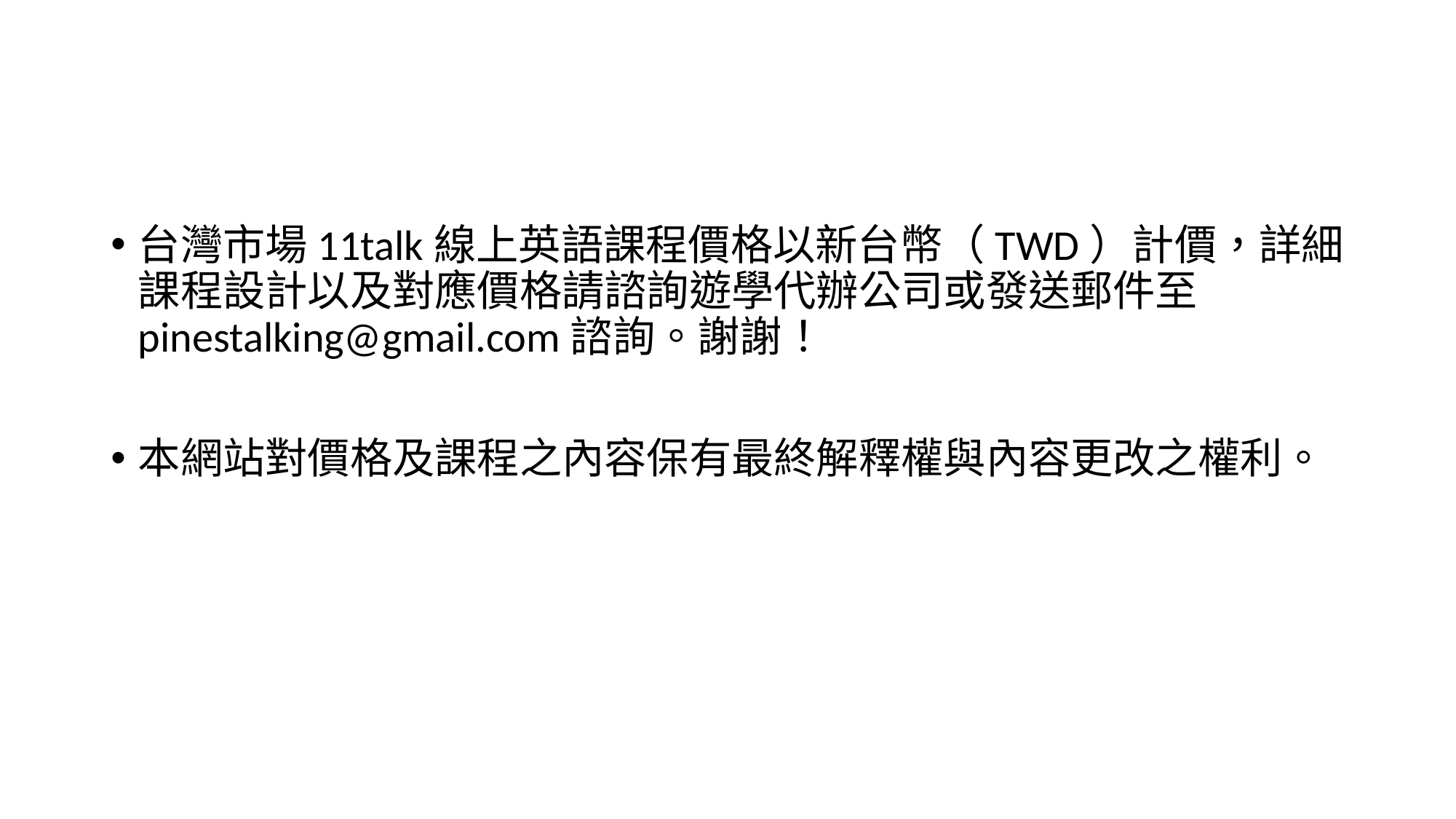

台灣市場11talk線上英語課程價格以新台幣（TWD）計價，詳細課程設計以及對應價格請諮詢遊學代辦公司或發送郵件至pinestalking@gmail.com諮詢。謝謝！

本網站對價格及課程之內容保有最終解釋權與內容更改之權利。